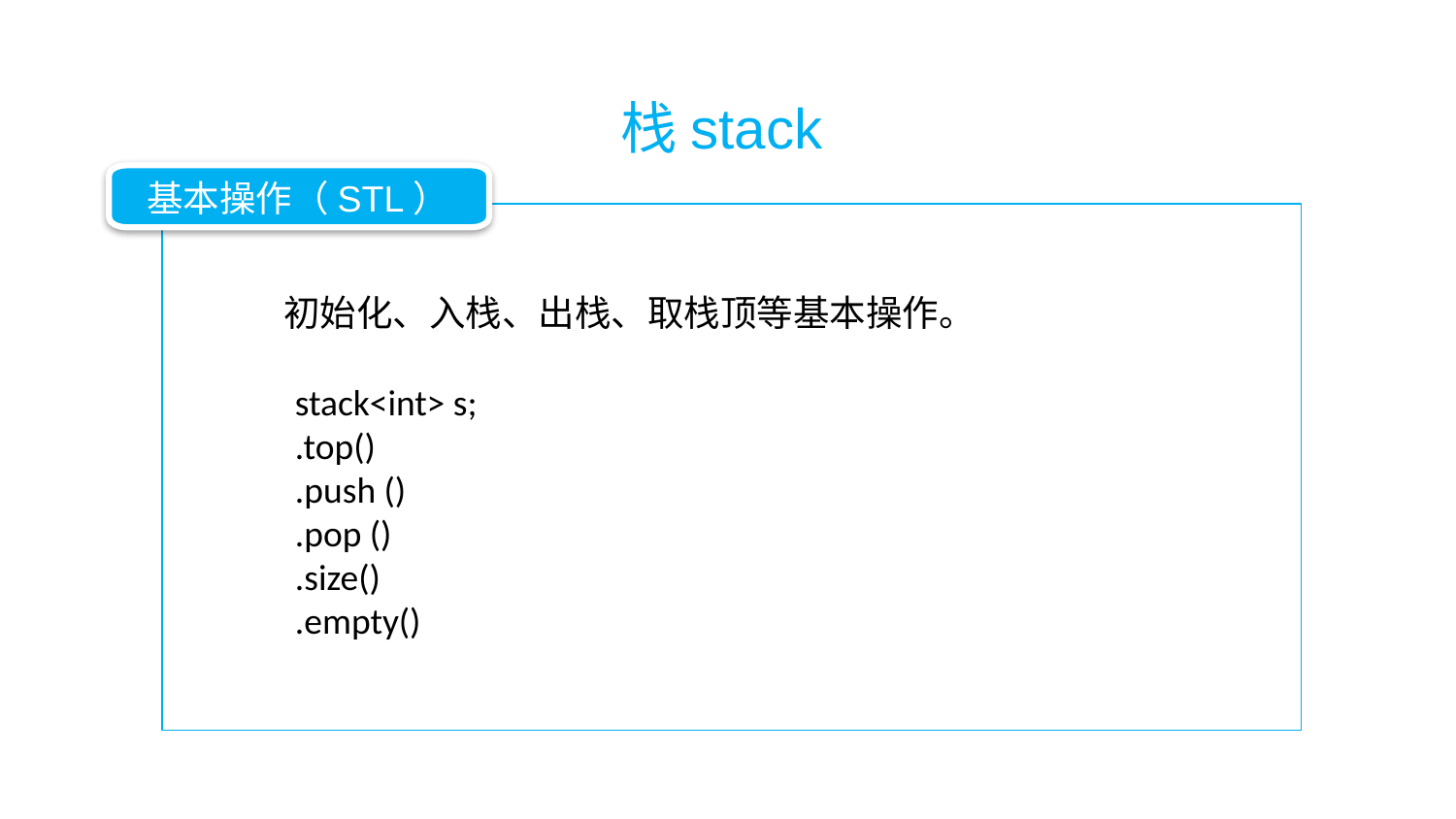

栈stack

基本操作（STL）
初始化、入栈、出栈、取栈顶等基本操作。
stack<int> s;
.top()
.push ()
.pop ()
.size()
.empty()
6